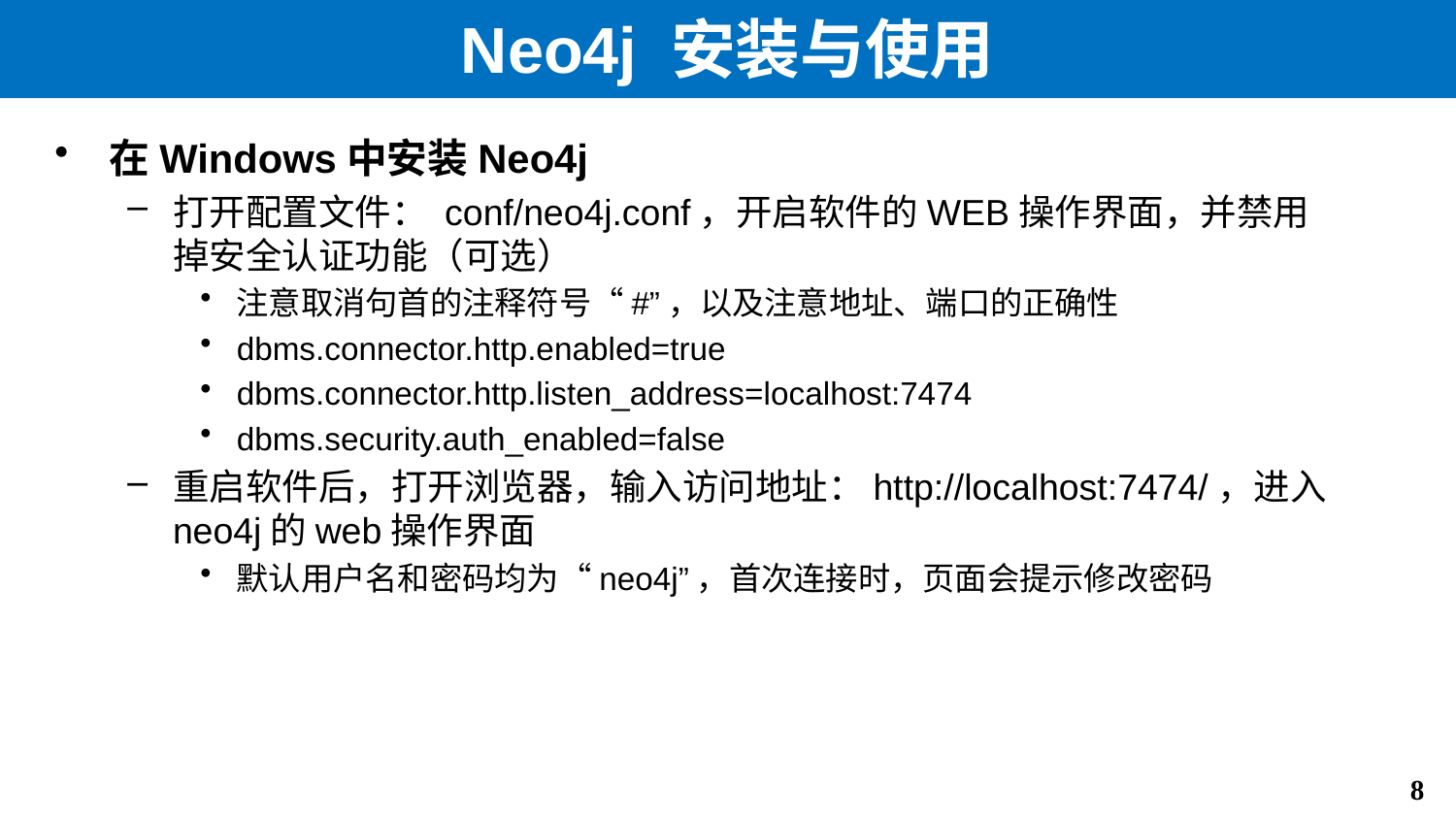

# Neo4j 安装与使用
在Windows中安装Neo4j
打开配置文件： conf/neo4j.conf，开启软件的WEB操作界面，并禁用掉安全认证功能（可选）
注意取消句首的注释符号“#”，以及注意地址、端口的正确性
dbms.connector.http.enabled=true
dbms.connector.http.listen_address=localhost:7474
dbms.security.auth_enabled=false
重启软件后，打开浏览器，输入访问地址：http://localhost:7474/，进入neo4j的web操作界面
默认用户名和密码均为“neo4j”，首次连接时，页面会提示修改密码